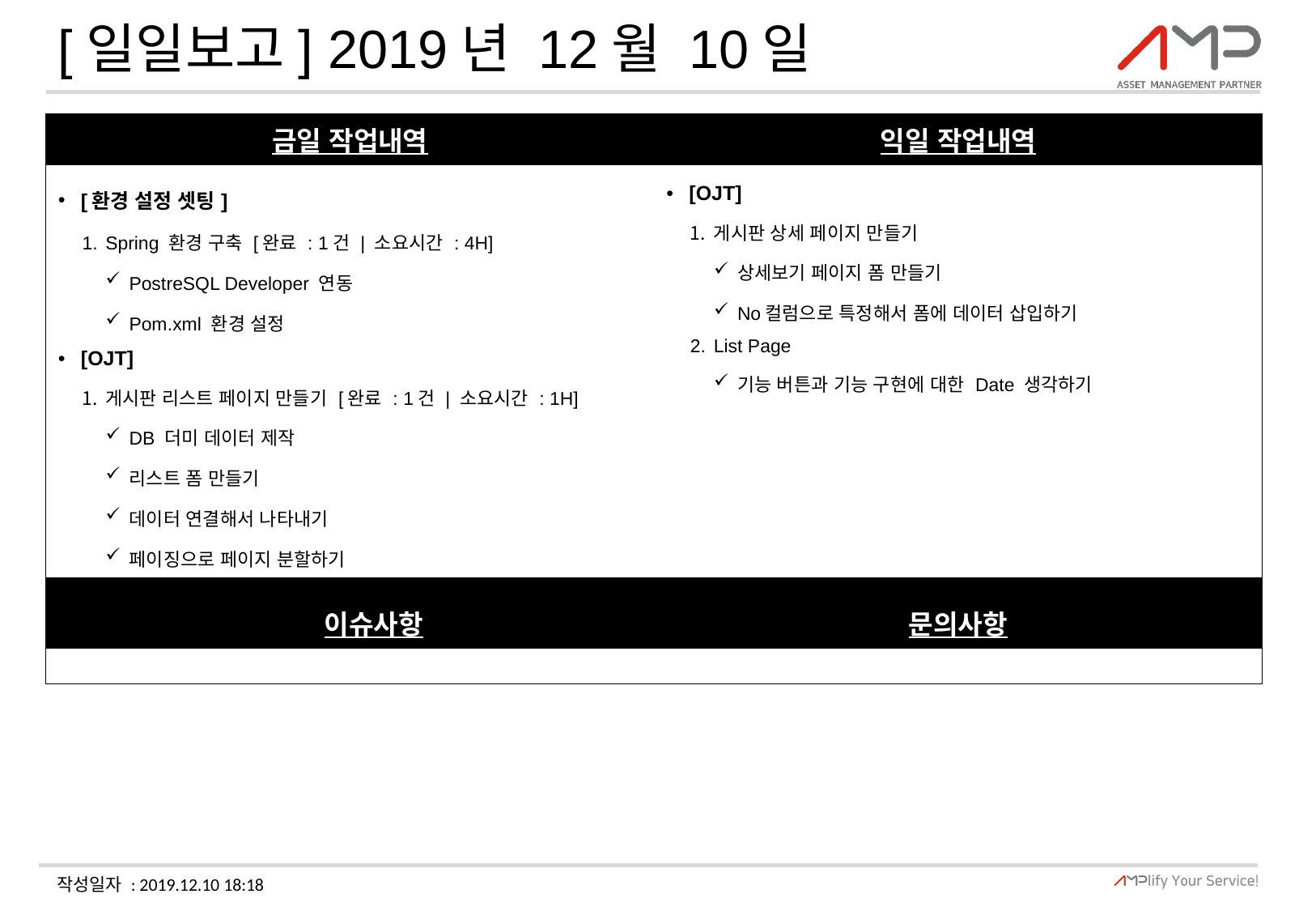

# [일일보고] 2019년 12월 10일
| 금일 작업내역 | 익일 작업내역 |
| --- | --- |
| [환경 설정 셋팅] Spring 환경 구축 [완료 : 1건 | 소요시간 : 4H] PostreSQL Developer 연동 Pom.xml 환경 설정 [OJT] 게시판 리스트 페이지 만들기 [완료 : 1건 | 소요시간 : 1H] DB 더미 데이터 제작 리스트 폼 만들기 데이터 연결해서 나타내기 페이징으로 페이지 분할하기 | [OJT] 게시판 상세 페이지 만들기 상세보기 페이지 폼 만들기 No컬럼으로 특정해서 폼에 데이터 삽입하기 List Page 기능 버튼과 기능 구현에 대한 Date 생각하기 |
| 이슈사항 | 문의사항 |
|  |  |
작성일자 : 2019.12.10 18:18